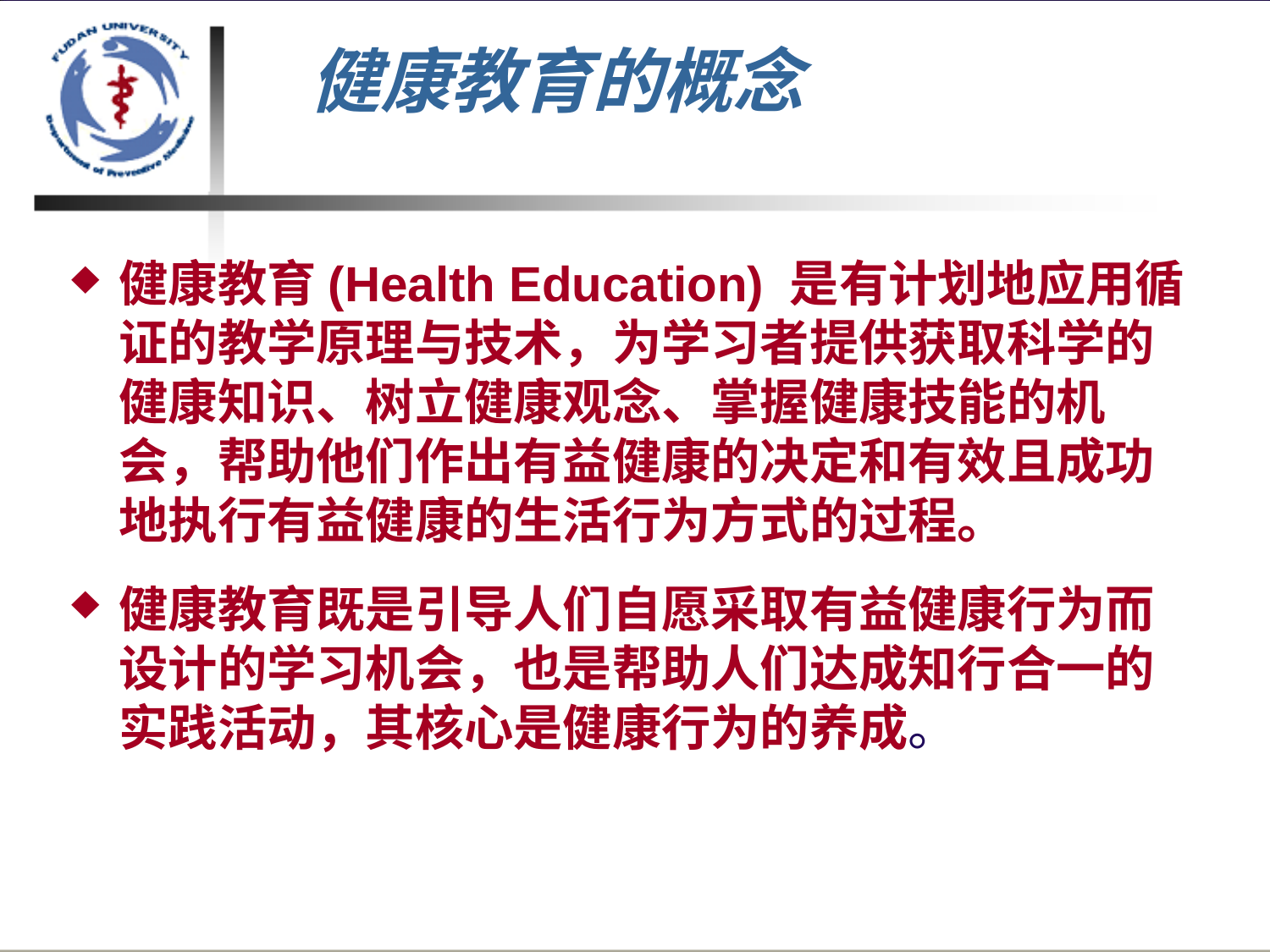

# 健康教育的概念
健康教育(Health Education) 是有计划地应用循证的教学原理与技术，为学习者提供获取科学的健康知识、树立健康观念、掌握健康技能的机会，帮助他们作出有益健康的决定和有效且成功地执行有益健康的生活行为方式的过程。
健康教育既是引导人们自愿采取有益健康行为而设计的学习机会，也是帮助人们达成知行合一的实践活动，其核心是健康行为的养成。